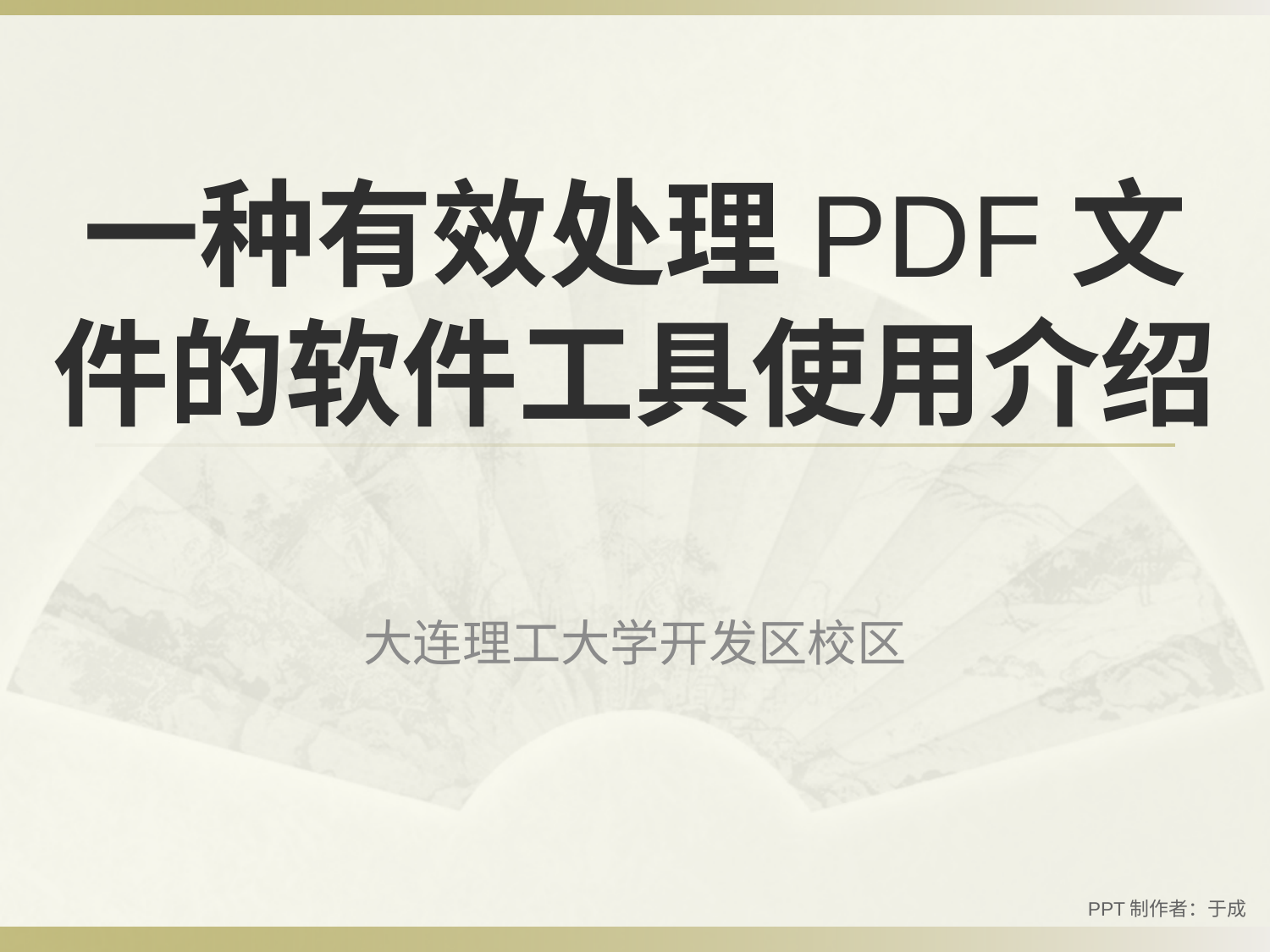

# 一种有效处理PDF文件的软件工具使用介绍
大连理工大学开发区校区
PPT制作者：于成